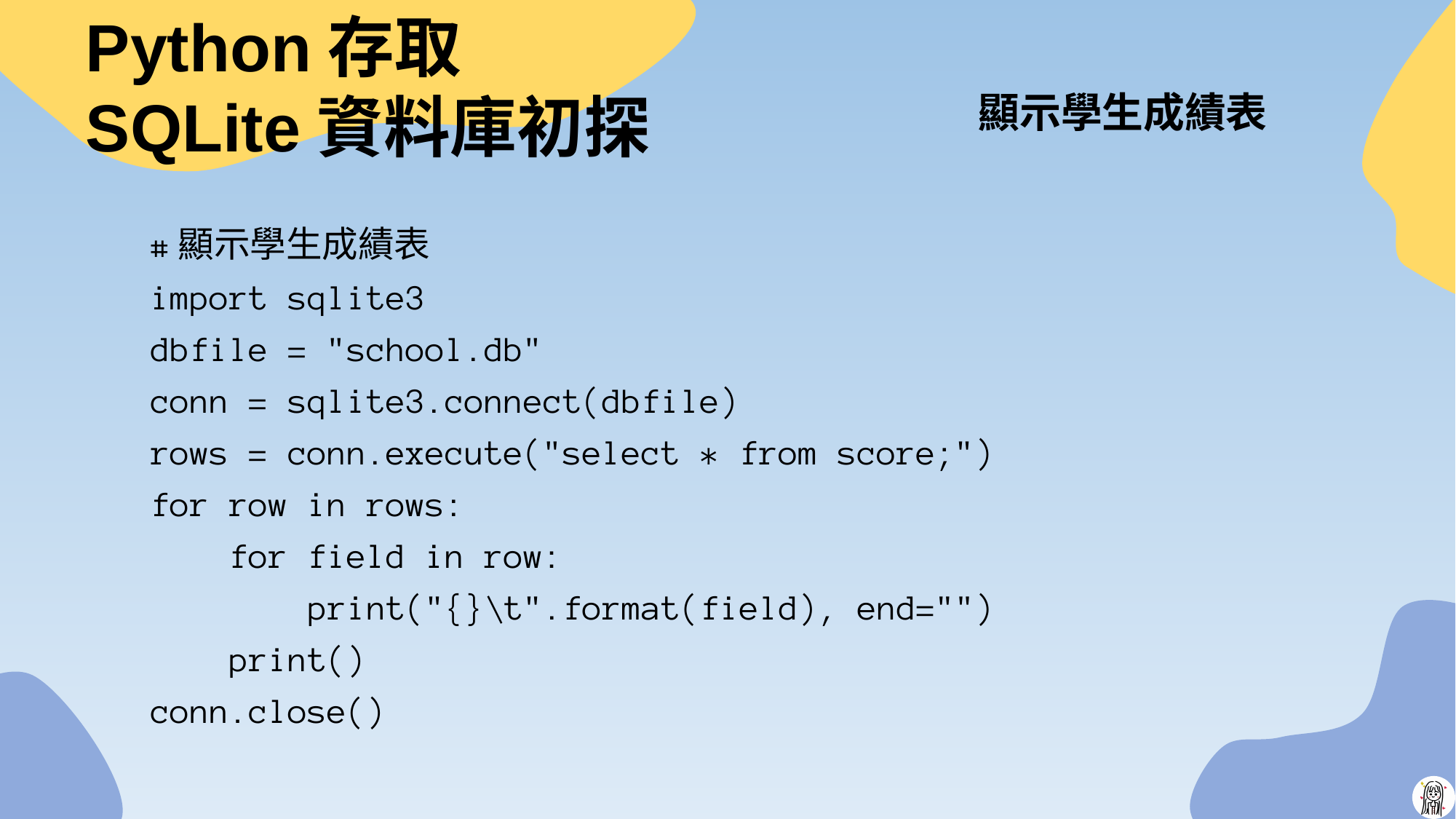

Python存取SQLite資料庫初探
# 顯示學生成績表
#顯示學生成績表
import sqlite3
dbfile = "school.db"
conn = sqlite3.connect(dbfile)
rows = conn.execute("select * from score;")
for row in rows:
    for field in row:
        print("{}\t".format(field), end="")
    print()
conn.close()
17